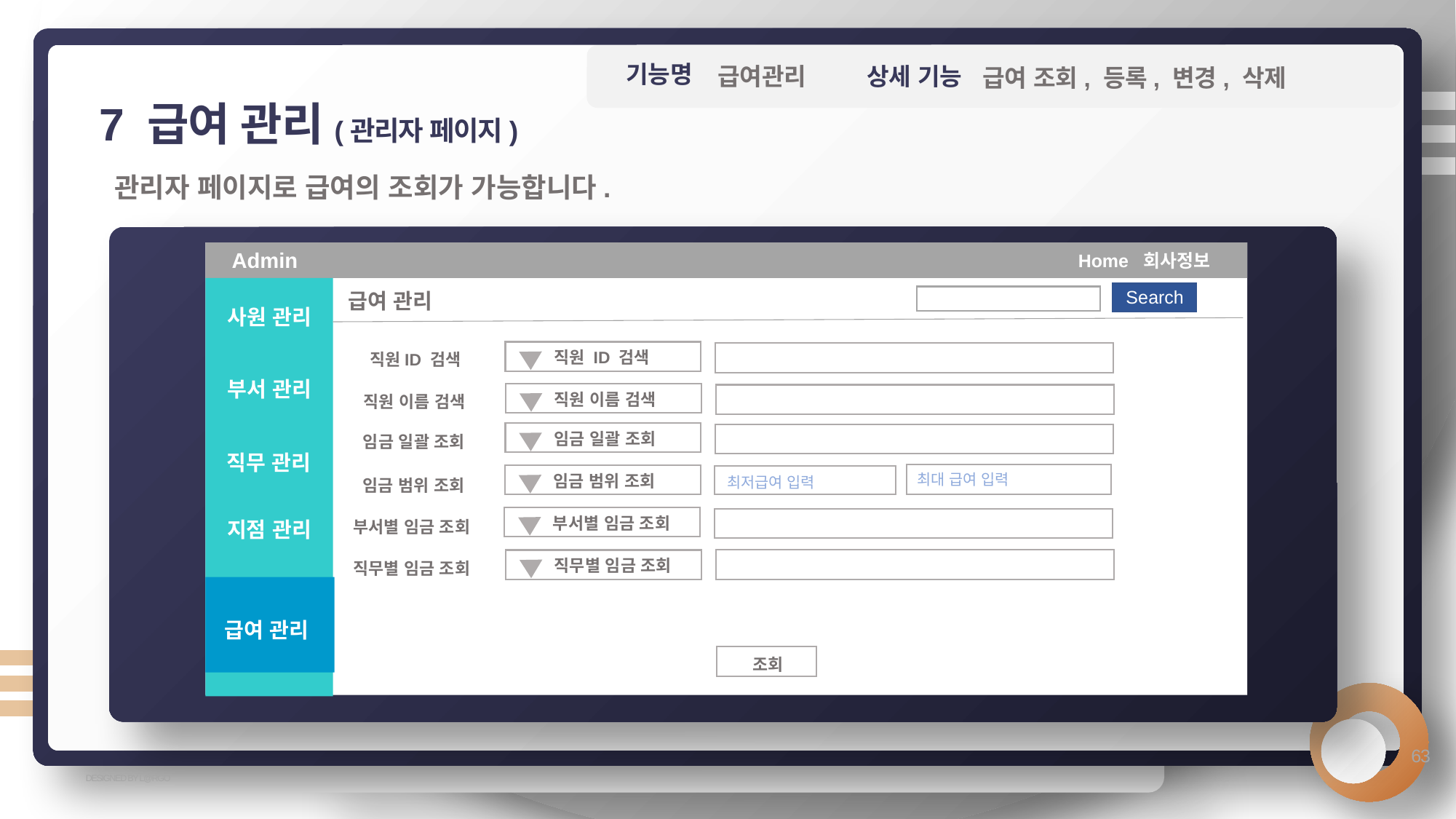

기능명
상세 기능
급여관리
급여 조회, 등록, 변경, 삭제
7 급여 관리(관리자 페이지)
관리자 페이지로 급여의 조회가 가능합니다.

Admin

Home  회사정보

Search
급여 관리

사원 관리
직원 ID 검색

직원ID 검색

부서 관리
직원 이름 검색

직원 이름 검색

임금 일괄 조회

임금 일괄 조회

직무 관리

최대 급여 입력
임금 범위 조회

최저급여 입력
임금 범위 조회

부서별 임금 조회

지점 관리
부서별 임금 조회

직무별 임금 조회

직무별 임금 조회

급여 관리

   조회
63
DESIGNED BY L@RGO